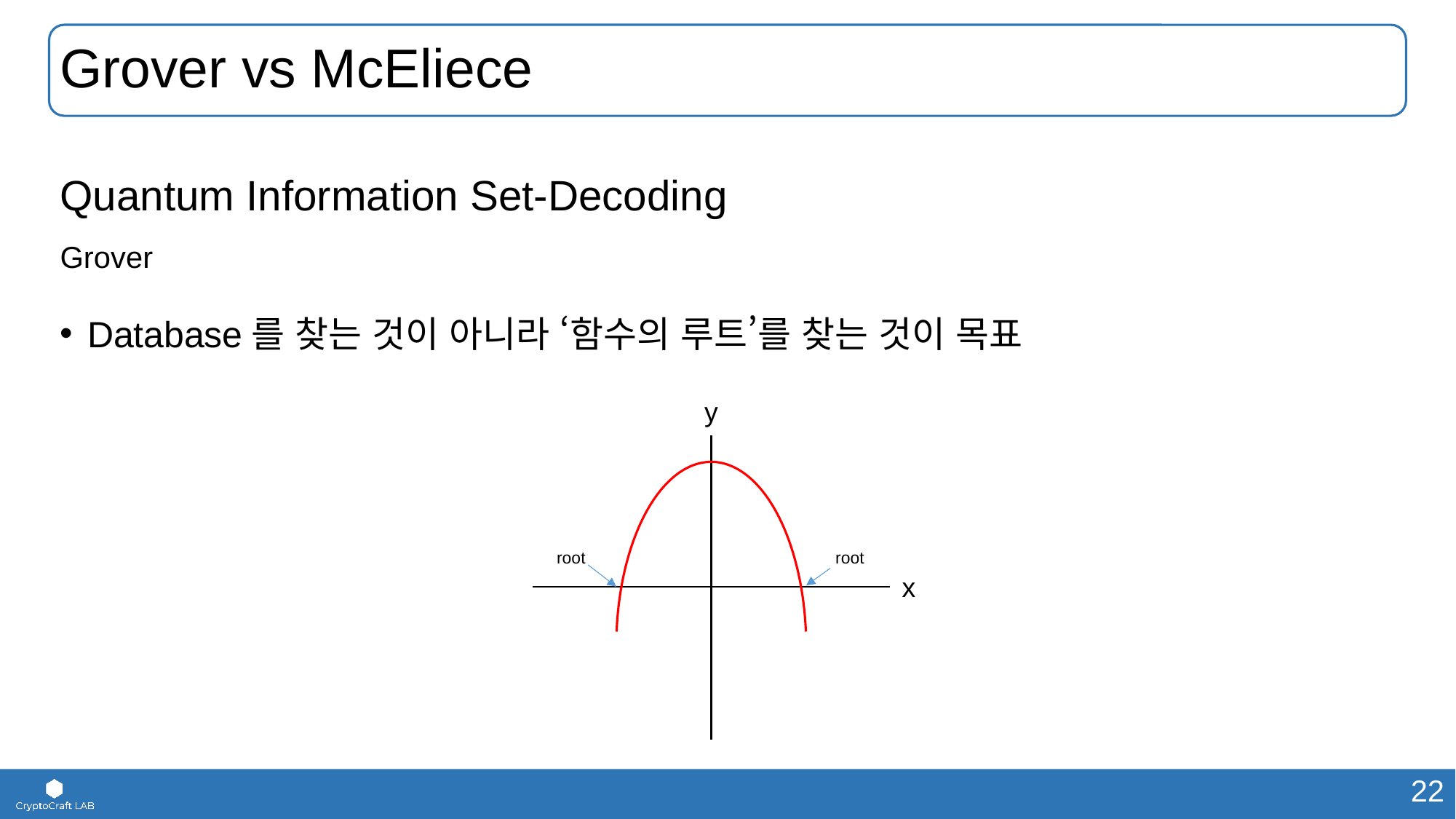

# Grover vs McEliece
Quantum Information Set-Decoding
Grover
Database를 찾는 것이 아니라 ‘함수의 루트’를 찾는 것이 목표
y

root
root
x